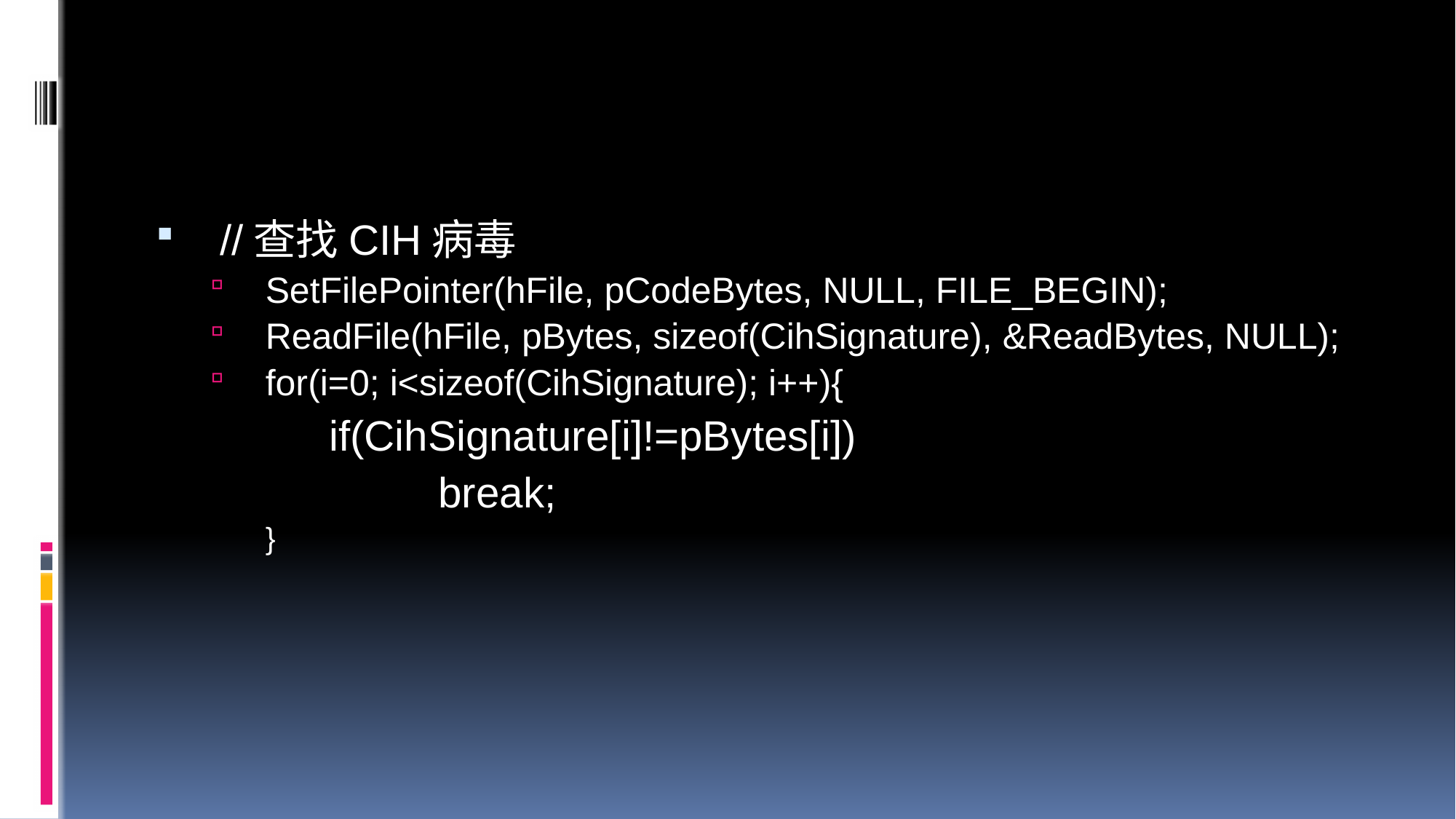

#
//查找CIH病毒
SetFilePointer(hFile, pCodeBytes, NULL, FILE_BEGIN);
ReadFile(hFile, pBytes, sizeof(CihSignature), &ReadBytes, NULL);
for(i=0; i<sizeof(CihSignature); i++){
		if(CihSignature[i]!=pBytes[i])
			break;
}